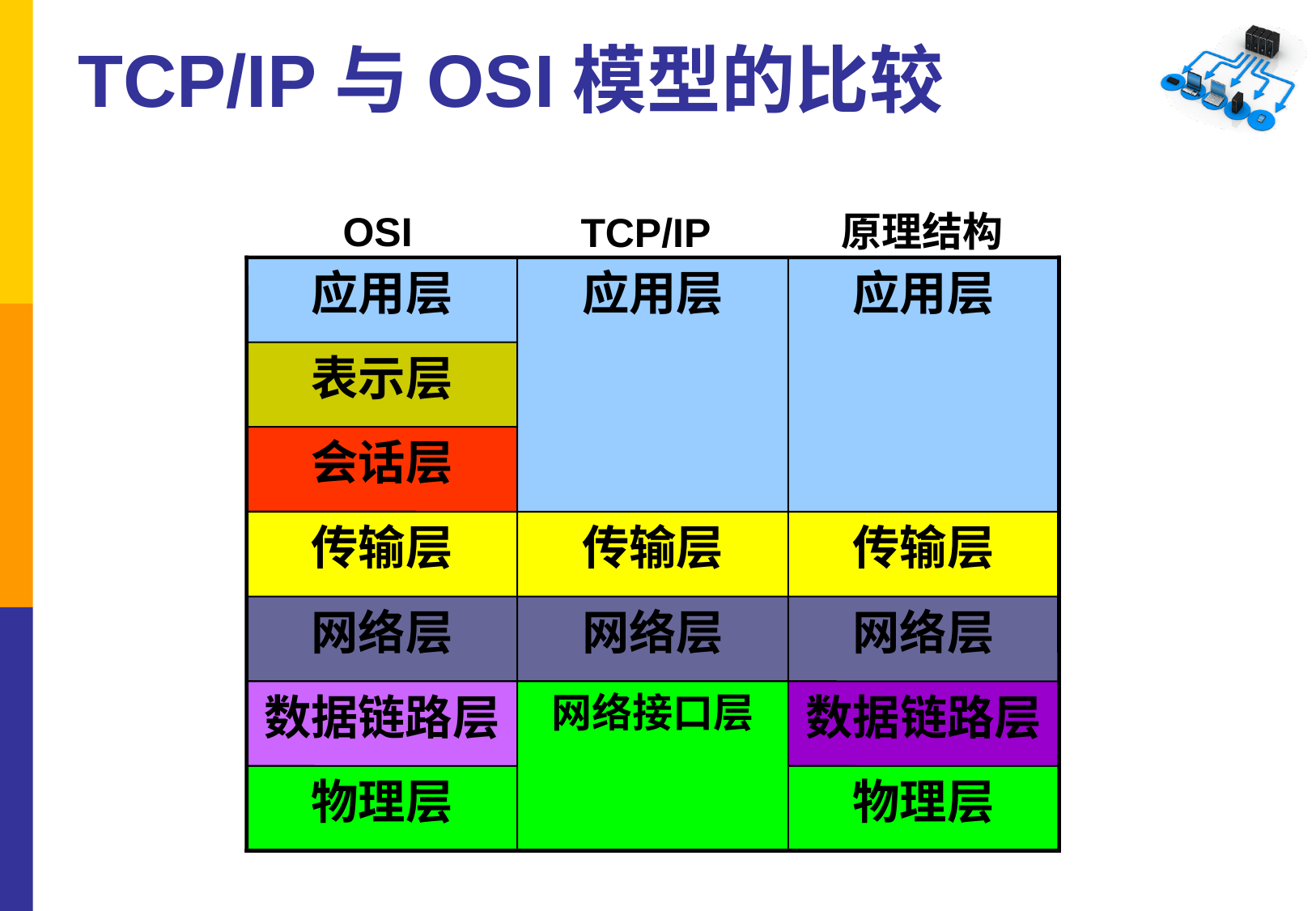

TCP/IP与OSI模型的比较
OSI
原理结构
TCP/IP
应用层

应用层

应用层

表示层

会话层

传输层

传输层
传输层
网络层

网络层
网络层
数据链路层

网络接口层
数据链路层
物理层

物理层